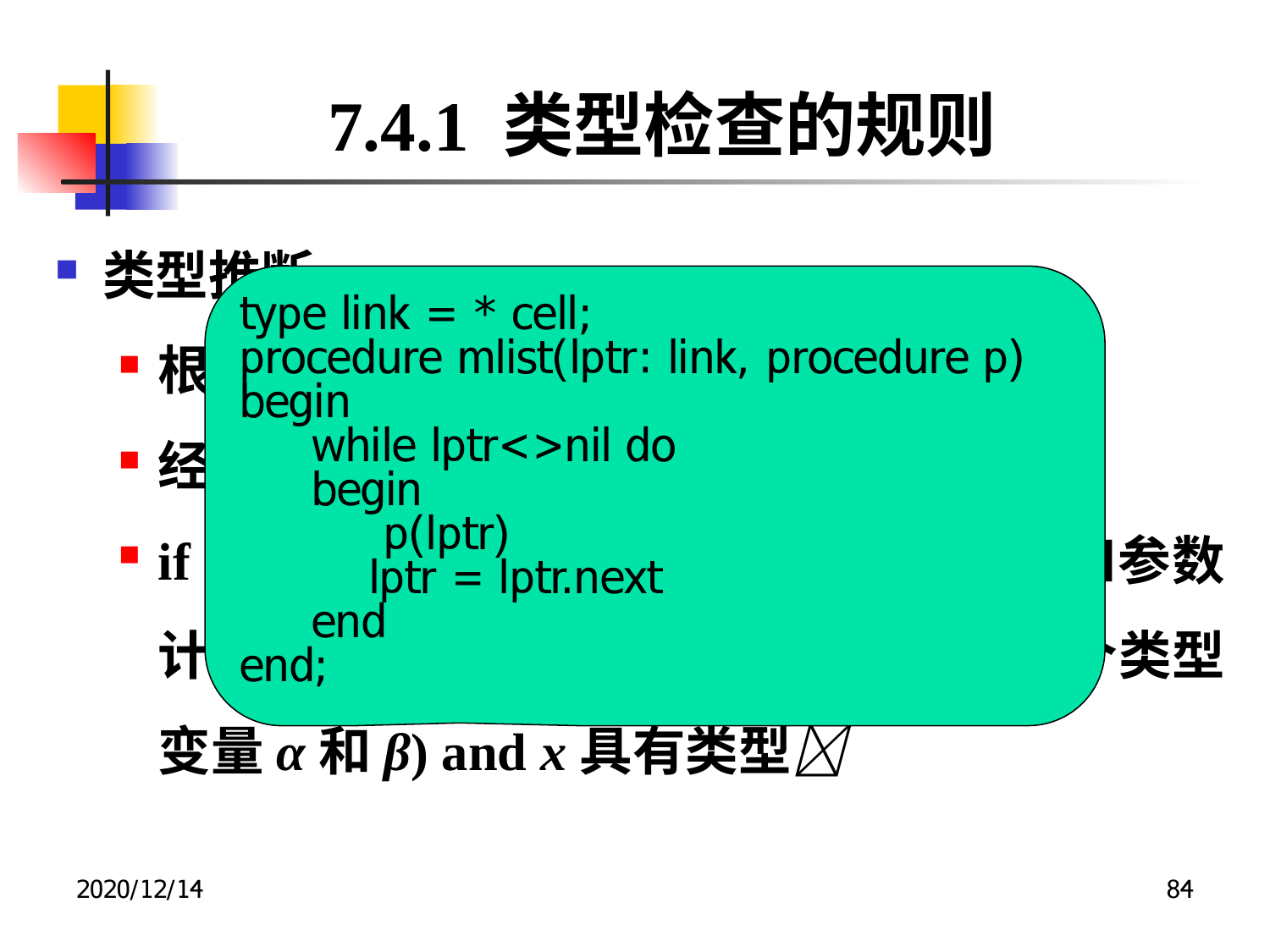

7.4.1 类型检查的规则
类型推断
根据语言结构的使用方式来确定其类型
经常被用于从函数体推断函数类型
if f(x)是一个表达式，根据其赋值情况和参数计算方式，then  f具有类型α→β (两个类型变量α和β) and x具有类型α
type link = * cell;
procedure mlist(lptr: link, procedure p)
begin
     while lptr<>nil do
     begin
          p(lptr)
         lptr = lptr.next
     end
end;
2020/12/14
84